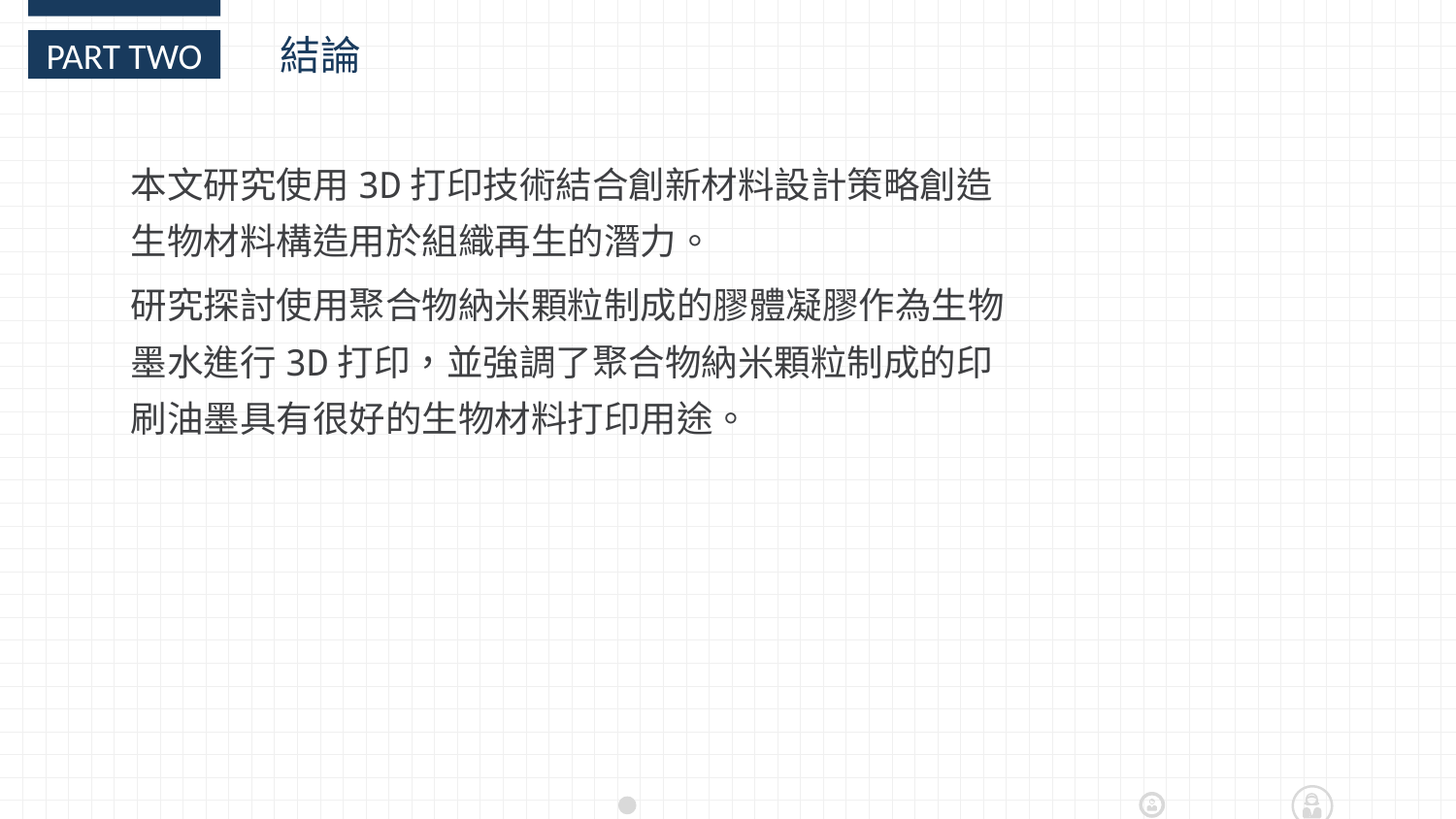

結論
PART TWO
本文研究使用3D打印技術結合創新材料設計策略創造生物材料構造用於組織再生的潛力。
研究探討使用聚合物納米顆粒制成的膠體凝膠作為生物墨水進行3D打印，並強調了聚合物納米顆粒制成的印刷油墨具有很好的生物材料打印用途。